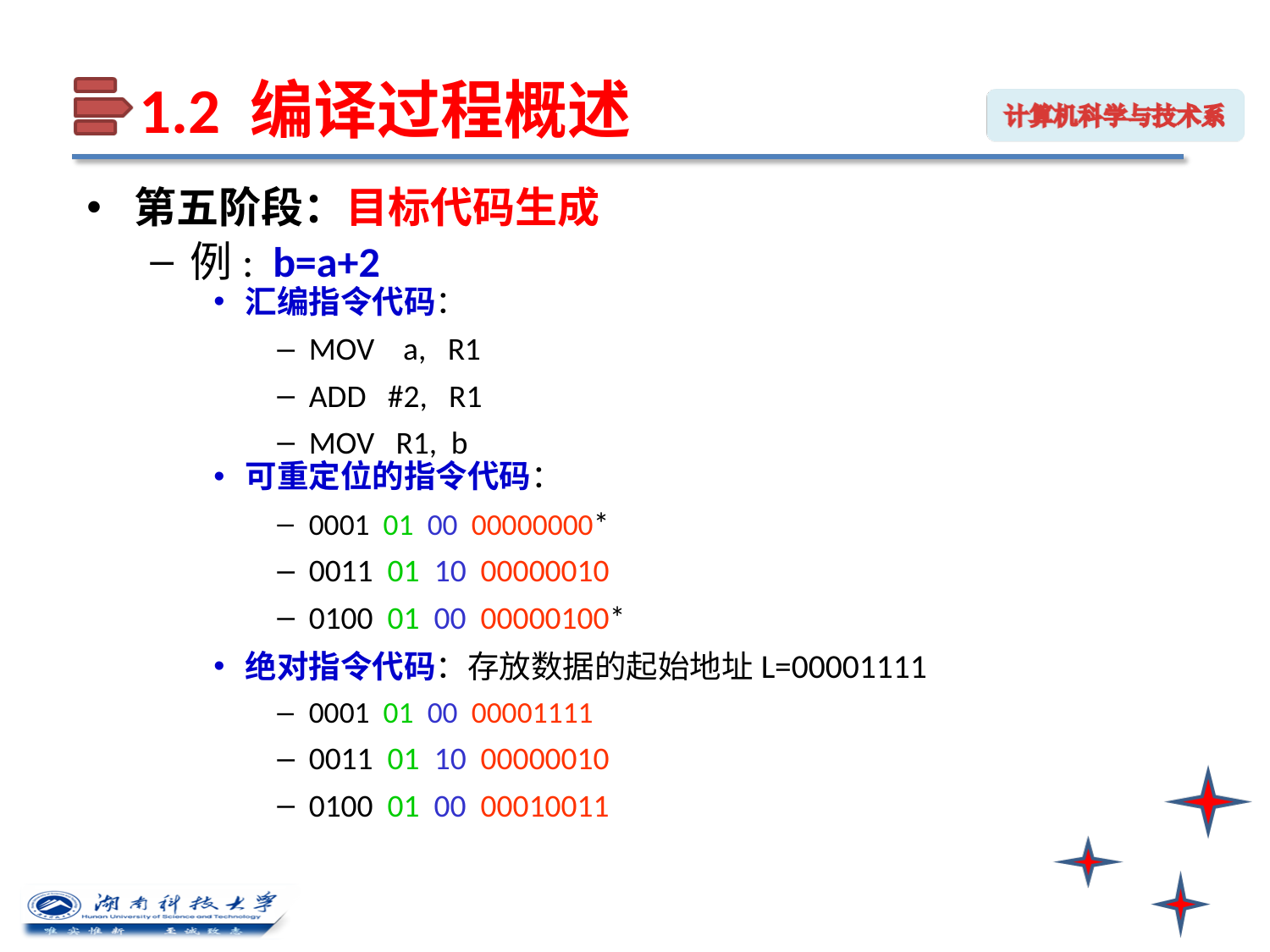

# 1.2 编译过程概述
第五阶段：目标代码生成
例:  b=a+2
汇编指令代码：
MOV    a,   R1
ADD   #2,   R1
MOV   R1,  b
可重定位的指令代码：
0001  01  00  00000000*
0011  01  10  00000010
0100  01  00  00000100*
绝对指令代码：存放数据的起始地址L=00001111
0001  01  00  00001111
0011  01  10  00000010
0100  01  00  00010011